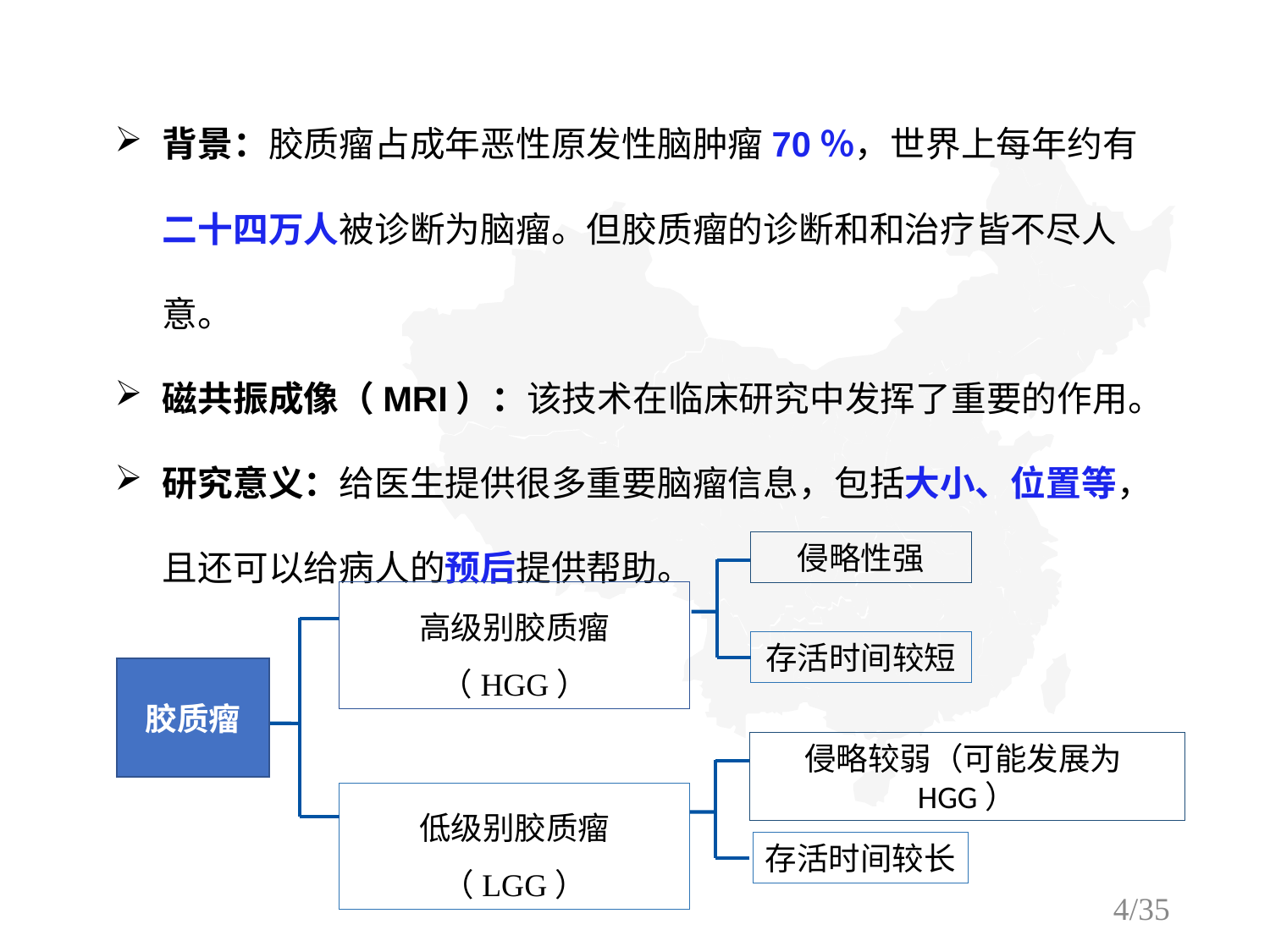

背景：胶质瘤占成年恶性原发性脑肿瘤70％，世界上每年约有二十四万人被诊断为脑瘤。但胶质瘤的诊断和和治疗皆不尽人意。
磁共振成像（MRI）：该技术在临床研究中发挥了重要的作用。
研究意义：给医生提供很多重要脑瘤信息，包括大小、位置等，且还可以给病人的预后提供帮助。

侵略性强
存活时间较短
高级别胶质瘤（HGG）
胶质瘤
侵略较弱（可能发展为HGG）
存活时间较长
低级别胶质瘤（LGG）
4/35